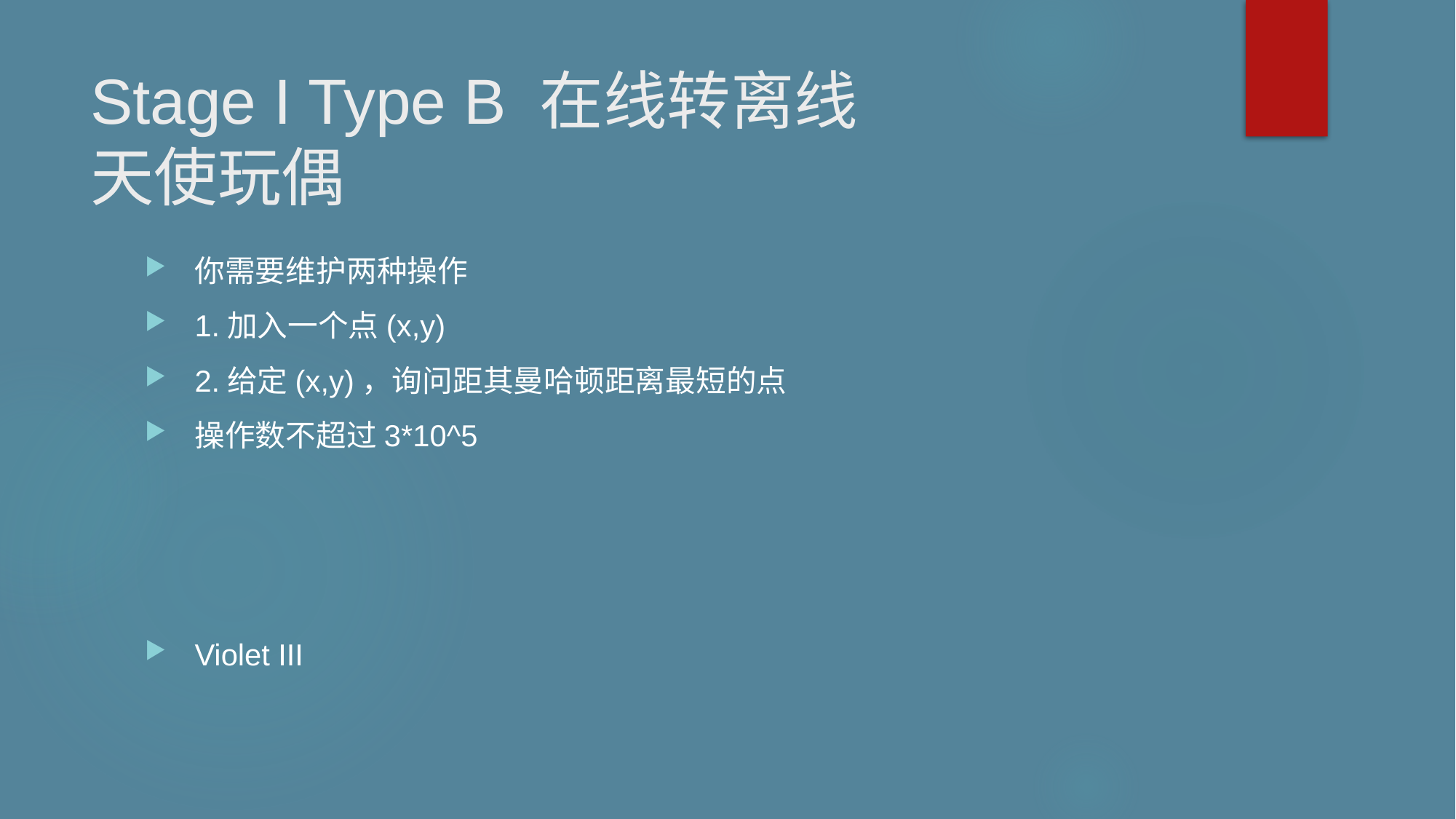

# Stage I Type B 在线转离线 天使玩偶
你需要维护两种操作
1.加入一个点(x,y)
2.给定(x,y)，询问距其曼哈顿距离最短的点
操作数不超过3*10^5

Violet III